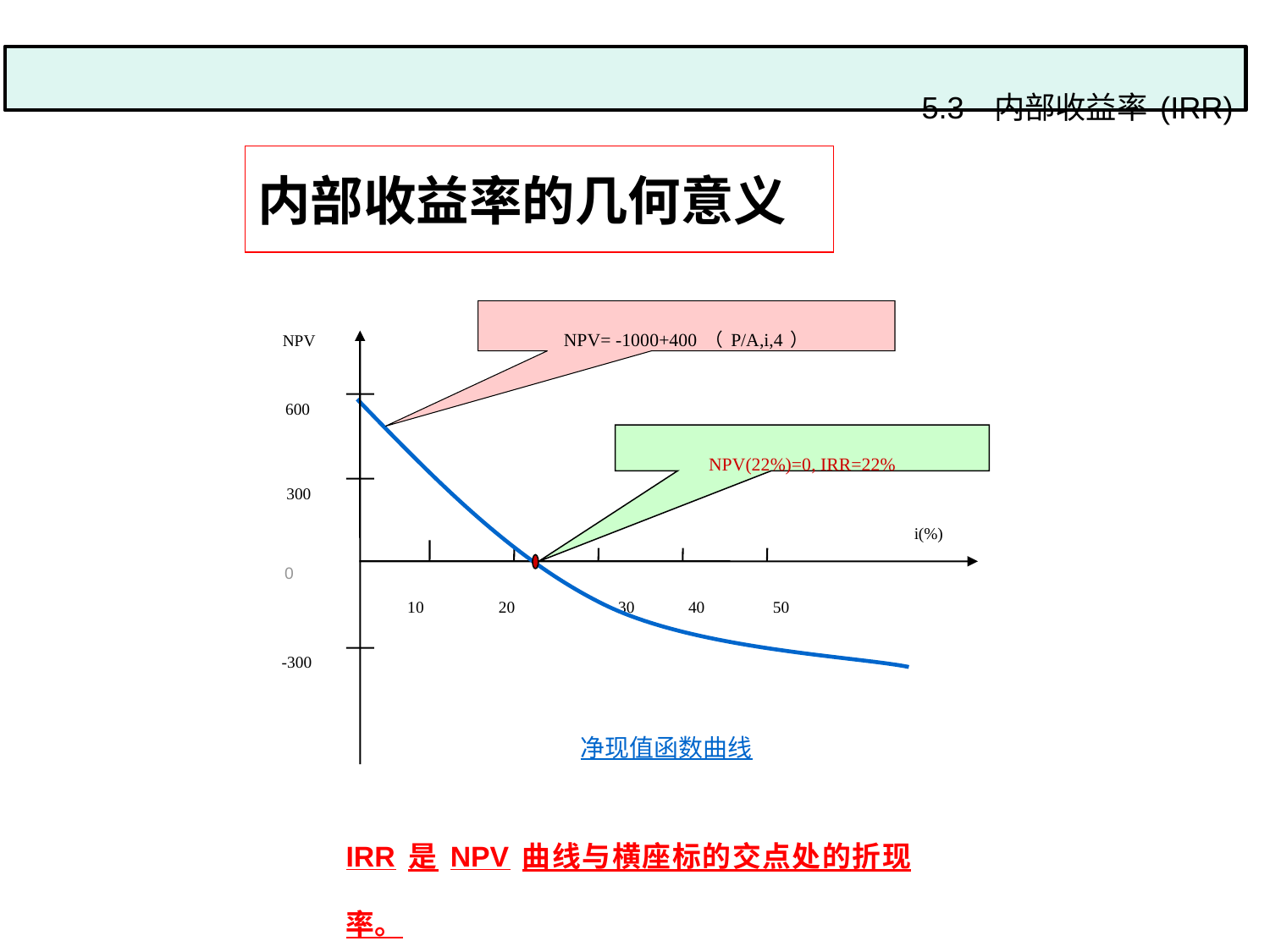

25
5.3  内部收益率(IRR)
# 内部收益率的几何意义
NPV= -1000+400（P/A,i,4）
NPV

600

300

0
-300

净现值函数曲线
NPV(22%)=0, IRR=22%
i(%)

10
20
30
40
50

IRR是NPV曲线与横座标的交点处的折现率。